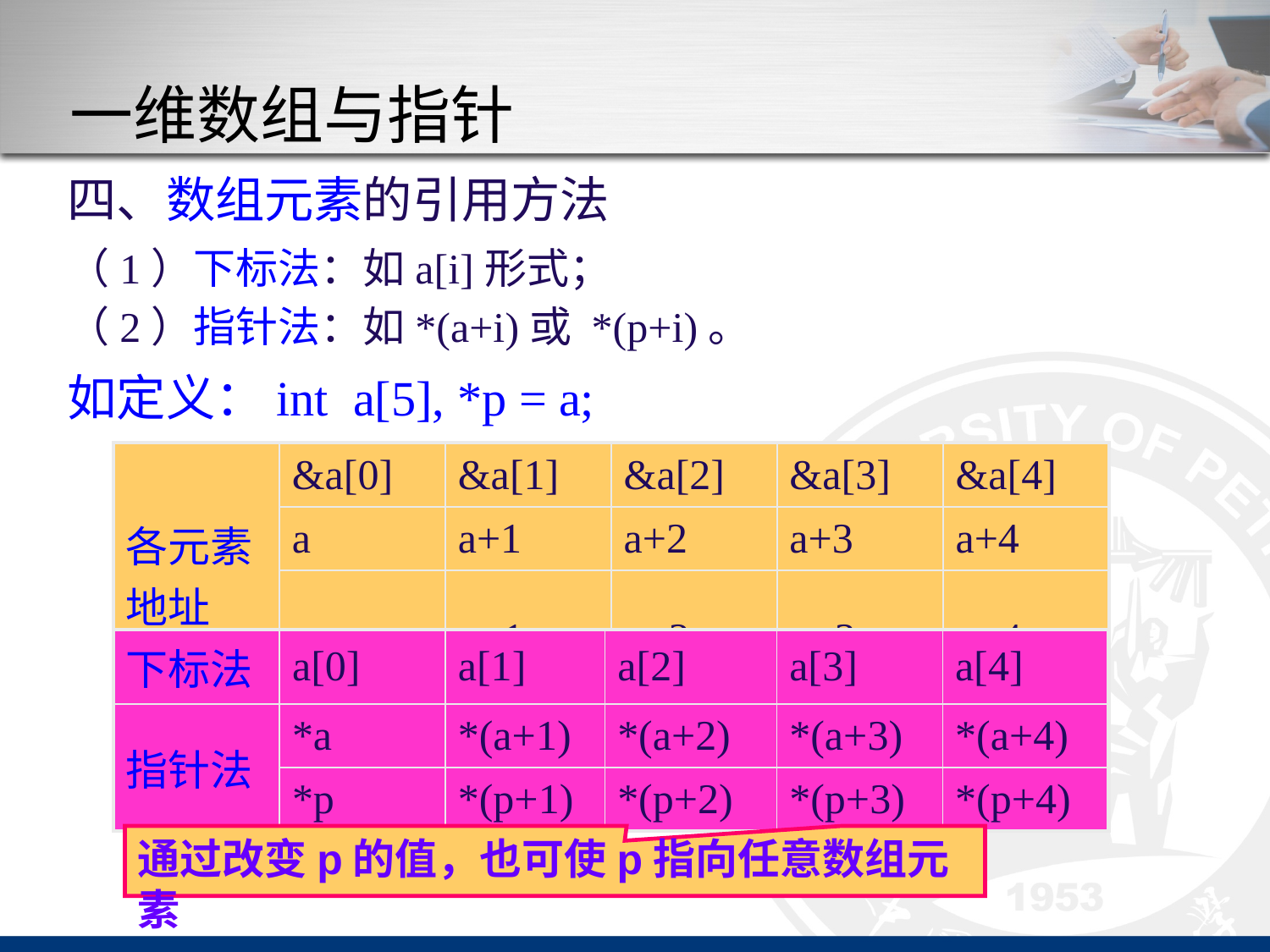

# 一维数组与指针
四、数组元素的引用方法
（1）下标法：如a[i]形式；
（2）指针法：如*(a+i)或 *(p+i)。
如定义：int  a[5], *p = a;
| 各元素地址 | &a[0] | &a[1] | &a[2] | &a[3] | &a[4] |
| --- | --- | --- | --- | --- | --- |
|  | a | a+1 | a+2 | a+3 | a+4 |
|  | p | p+1 | p+2 | p+3 | p+4 |
| 下标法 | a[0] | a[1] | a[2] | a[3] | a[4] |
| --- | --- | --- | --- | --- | --- |
| 指针法 | \*a | \*(a+1) | \*(a+2) | \*(a+3) | \*(a+4) |
|  | \*p | \*(p+1) | \*(p+2) | \*(p+3) | \*(p+4) |
通过改变p的值，也可使p指向任意数组元素